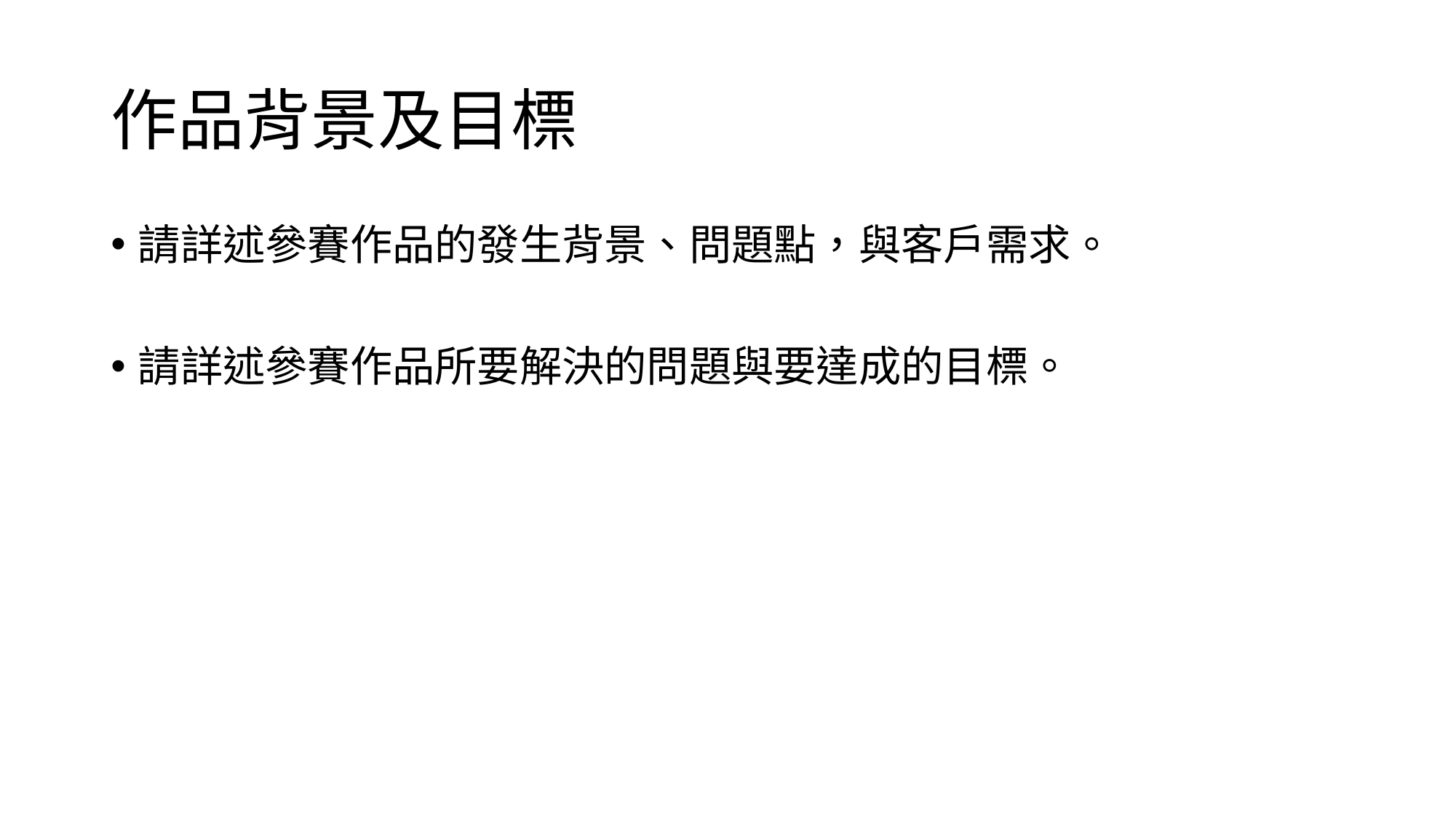

# 作品背景及目標
請詳述參賽作品的發生背景、問題點，與客戶需求。

請詳述參賽作品所要解決的問題與要達成的目標。